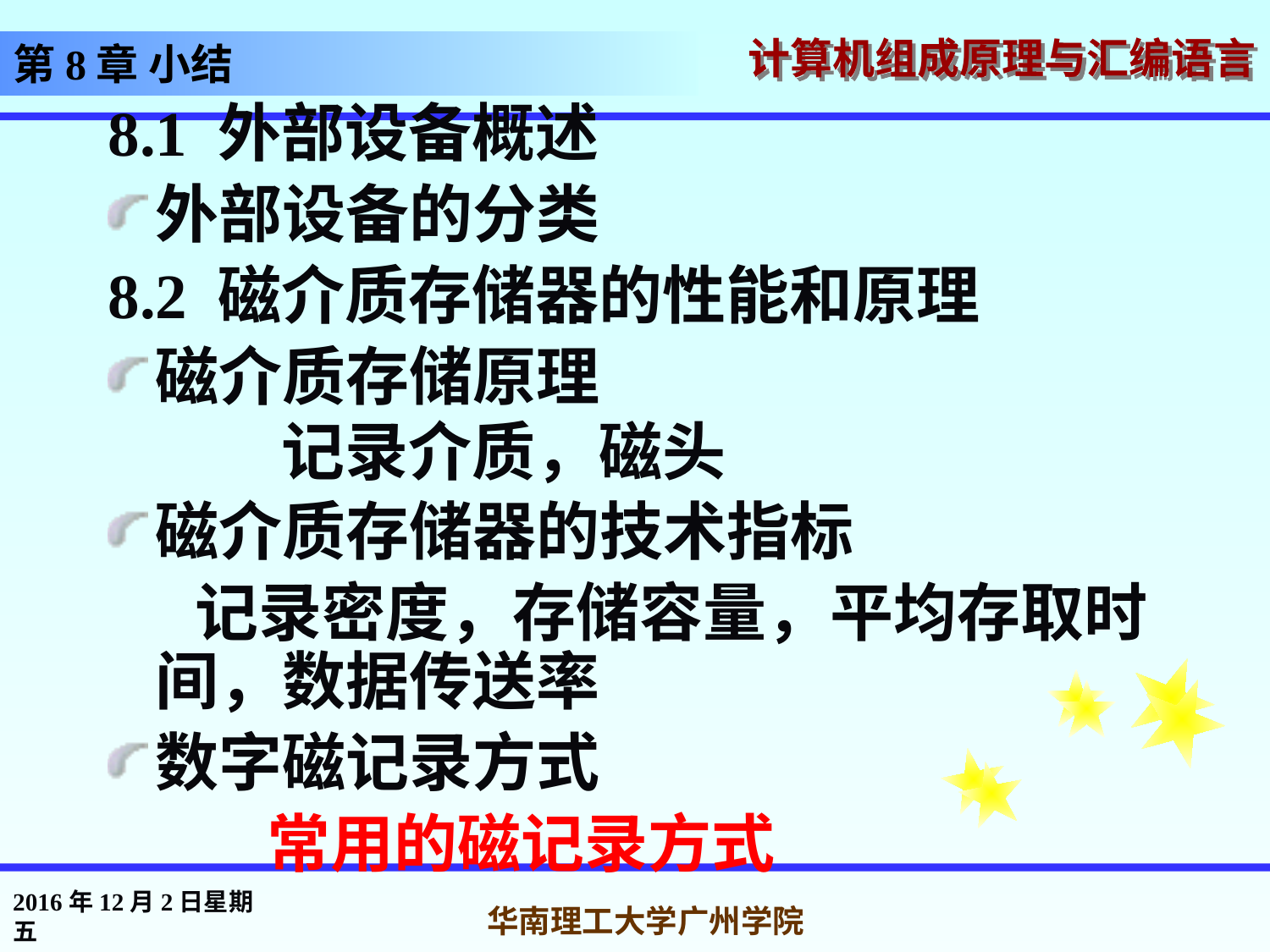

# 第8章 小结
8.1 外部设备概述
外部设备的分类
8.2 磁介质存储器的性能和原理
磁介质存储原理
           记录介质，磁头
磁介质存储器的技术指标
     记录密度，存储容量，平均存取时间，数据传送率
数字磁记录方式
          常用的磁记录方式
2016年12月2日星期五
华南理工大学广州学院